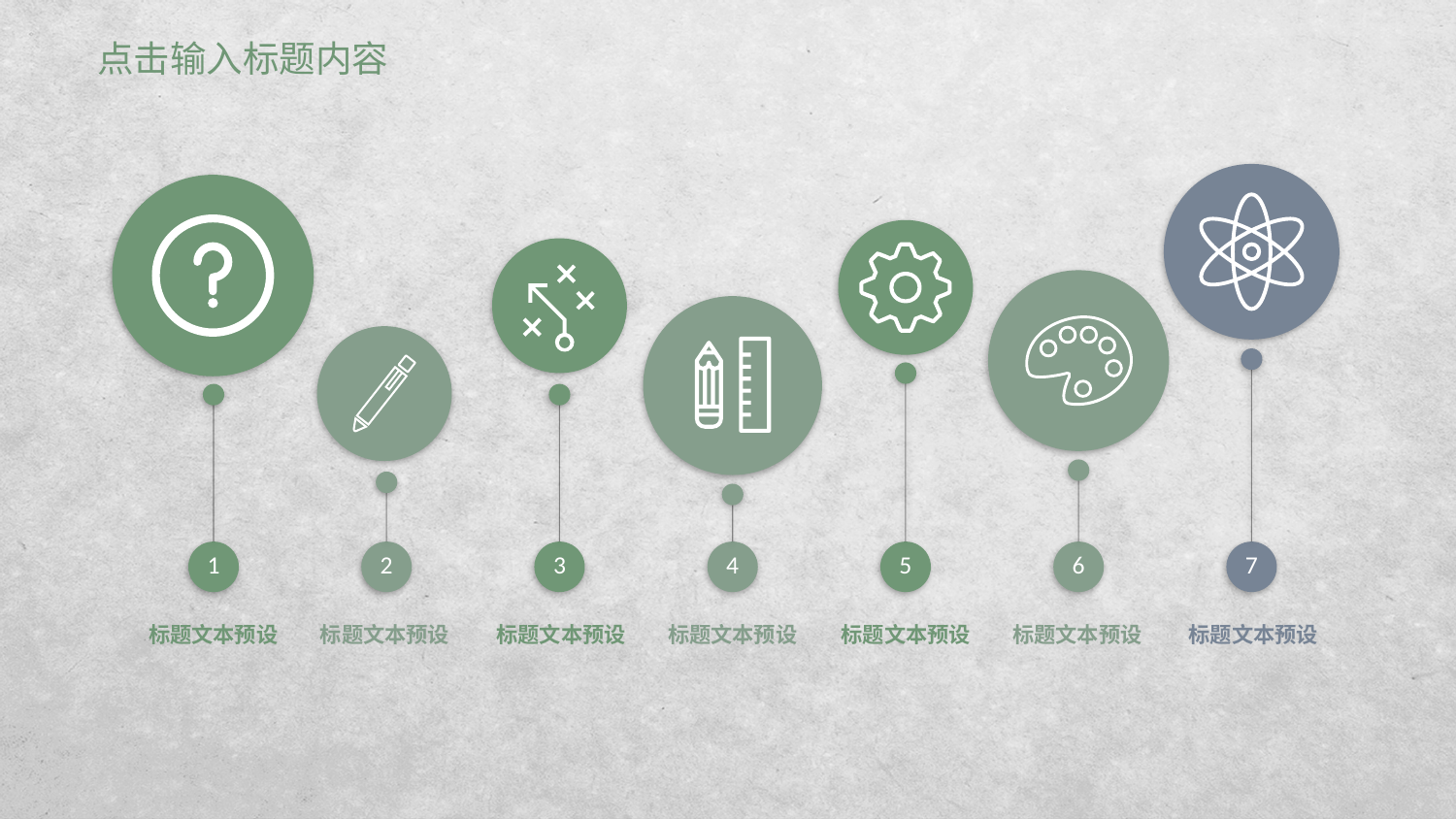

点击输入标题内容

7
标题文本预设

1
标题文本预设

5
标题文本预设

3
标题文本预设

6
标题文本预设

4
标题文本预设

2
标题文本预设